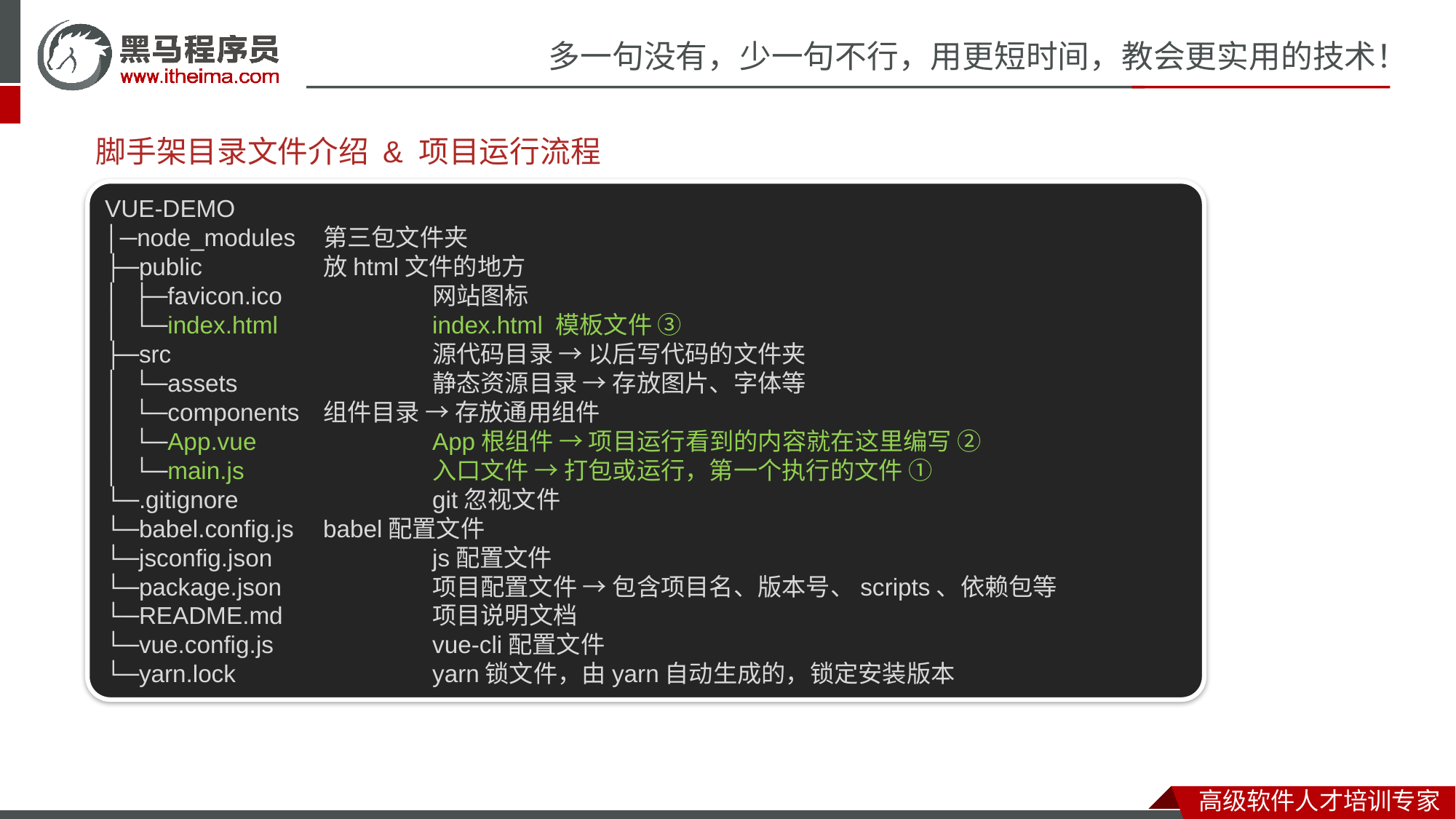

# 脚手架目录文件介绍 & 项目运行流程
VUE-DEMO
│─node_modules	第三包文件夹
├─public                	放html文件的地方
│  ├─favicon.ico 		网站图标
│  └─index.html 		index.html 模板文件 ③
├─src 			源代码目录 → 以后写代码的文件夹
│  └─assets 		静态资源目录 → 存放图片、字体等
│  └─components   	组件目录 → 存放通用组件
│  └─App.vue   		App根组件 → 项目运行看到的内容就在这里编写 ②
│  └─main.js   		入口文件 → 打包或运行，第一个执行的文件 ①
└─.gitignore     		git忽视文件
└─babel.config.js   	babel配置文件
└─jsconfig.json 		js配置文件
└─package.json		项目配置文件 → 包含项目名、版本号、scripts、依赖包等
└─README.md 		项目说明文档
└─vue.config.js 		vue-cli配置文件
└─yarn.lock 		yarn锁文件，由yarn自动生成的，锁定安装版本